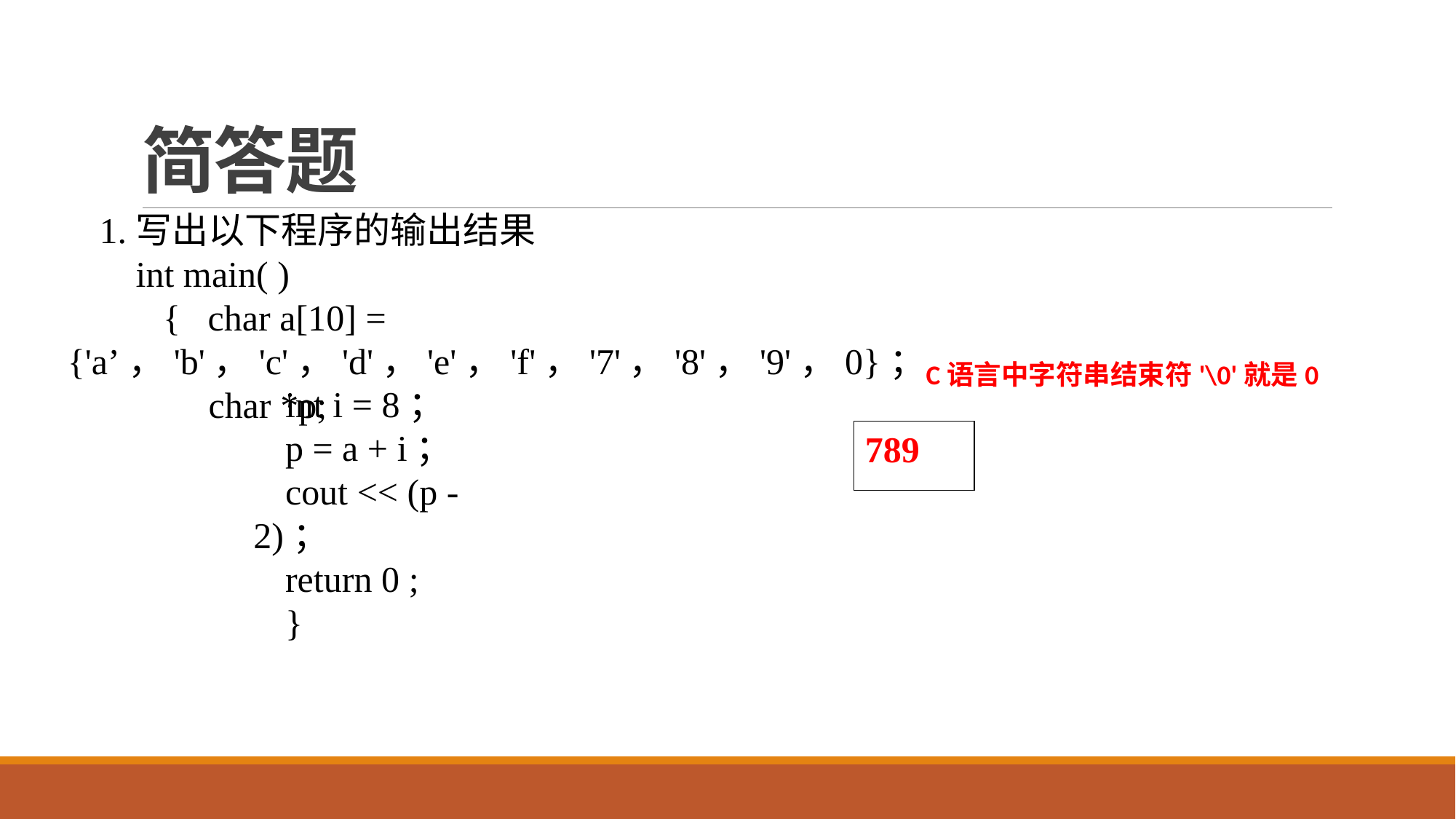

# 简答题
1.写出以下程序的输出结果
    int main( )
       {   char a[10] = {'a’，'b'，'c'，'d'，'e'，'f'，'7'，'8'，'9'，0}；
            char *p;

int i = 8；
p = a + i；
cout << (p - 2)；
return 0 ;
}
C语言中字符串结束符'\0'就是0
789